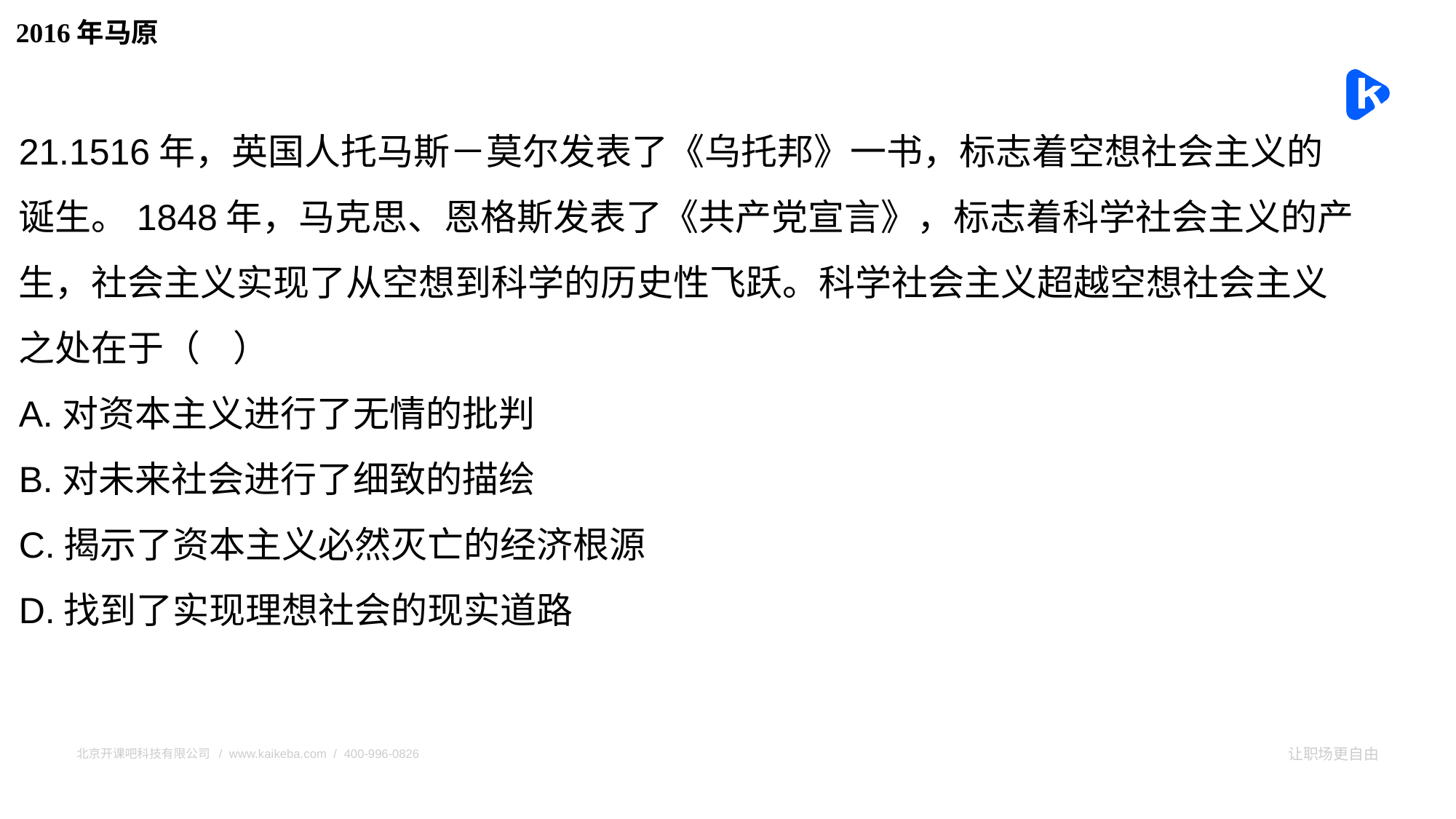

2016年马原
21.1516年，英国人托马斯－莫尔发表了《乌托邦》一书，标志着空想社会主义的诞生。1848年，马克思、恩格斯发表了《共产党宣言》，标志着科学社会主义的产生，社会主义实现了从空想到科学的历史性飞跃。科学社会主义超越空想社会主义之处在于（    ）
A.对资本主义进行了无情的批判
B.对未来社会进行了细致的描绘
C.揭示了资本主义必然灭亡的经济根源
D.找到了实现理想社会的现实道路